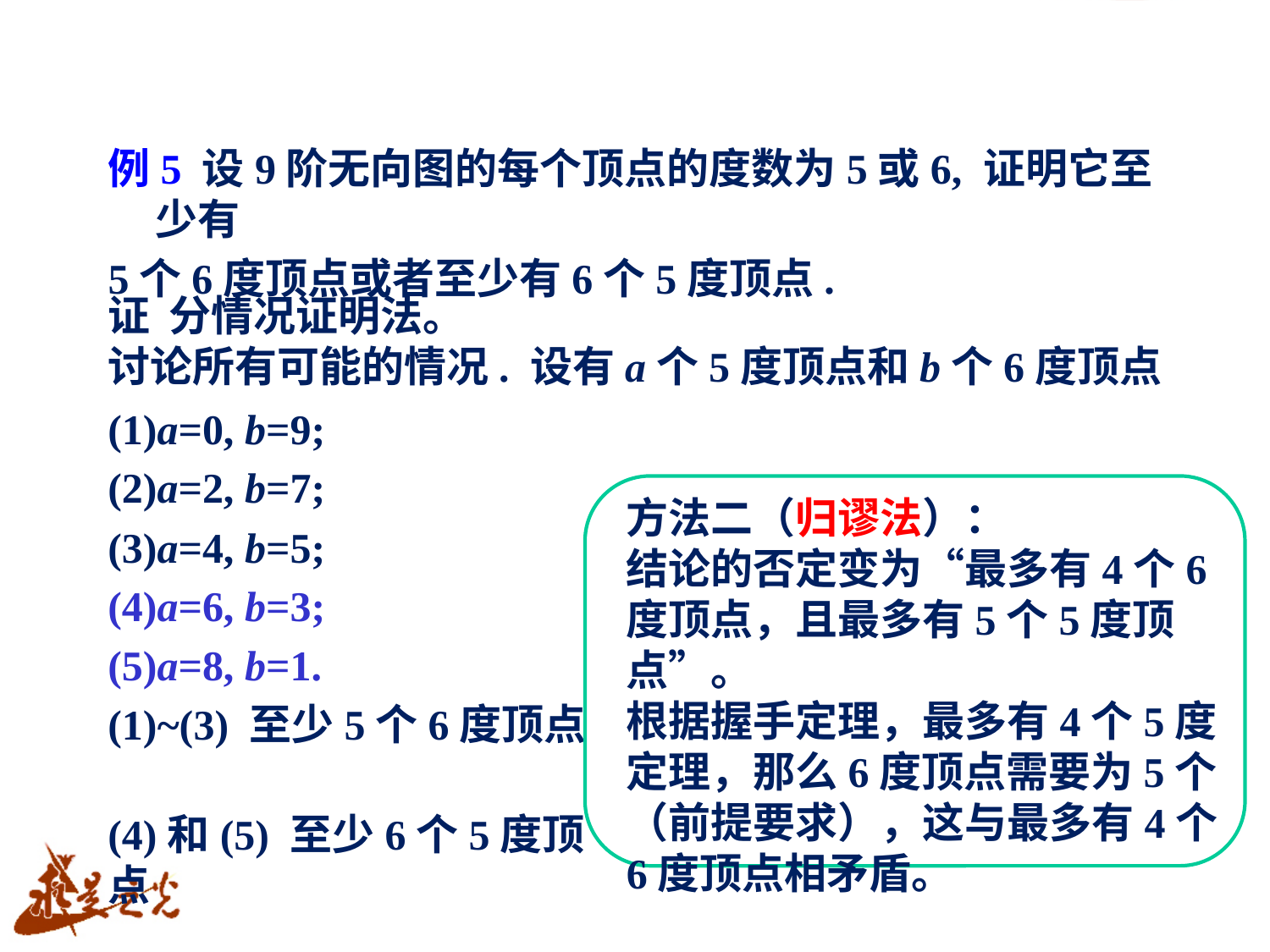

例5 设9阶无向图的每个顶点的度数为5或6, 证明它至少有
5个6度顶点或者至少有6个5度顶点.
证  分情况证明法。
讨论所有可能的情况. 设有a个5度顶点和b个6度顶点
(1)a=0, b=9;
(2)a=2, b=7;
(3)a=4, b=5;
(4)a=6, b=3;
(5)a=8, b=1.
(1)~(3) 至少5个6度顶点,
(4)和(5) 至少6个5度顶点

方法二（归谬法）：
结论的否定变为“最多有4个6度顶点，且最多有5个5度顶点”。
根据握手定理，最多有4个5度定理，那么6度顶点需要为5个（前提要求），这与最多有4个6度顶点相矛盾。
15